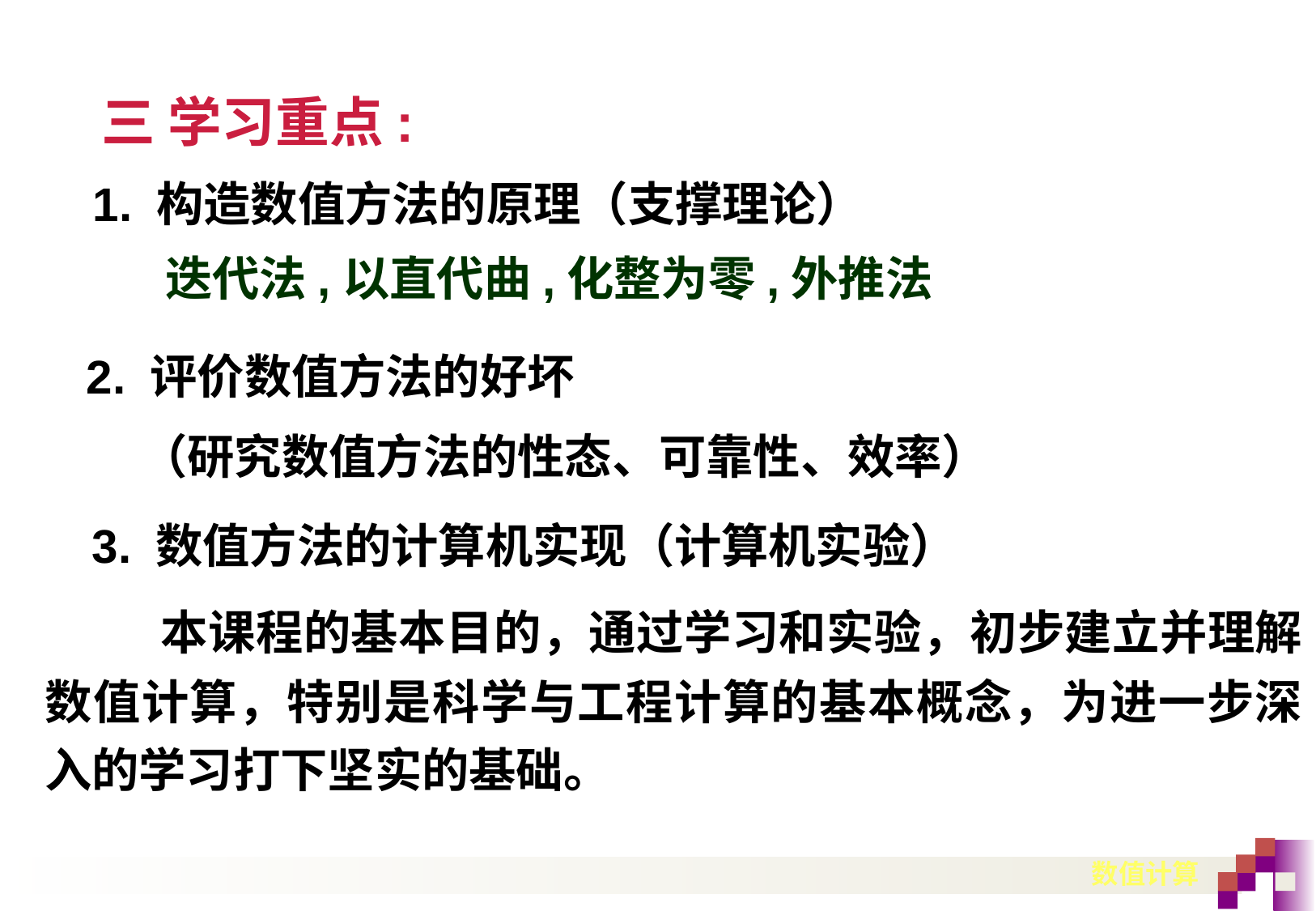

三 学习重点:
1. 构造数值方法的原理（支撑理论）
迭代法,以直代曲,化整为零,外推法
2. 评价数值方法的好坏
    （研究数值方法的性态、可靠性、效率）

 3. 数值方法的计算机实现（计算机实验）

        本课程的基本目的，通过学习和实验，初步建立并理解数值计算，特别是科学与工程计算的基本概念，为进一步深入的学习打下坚实的基础。